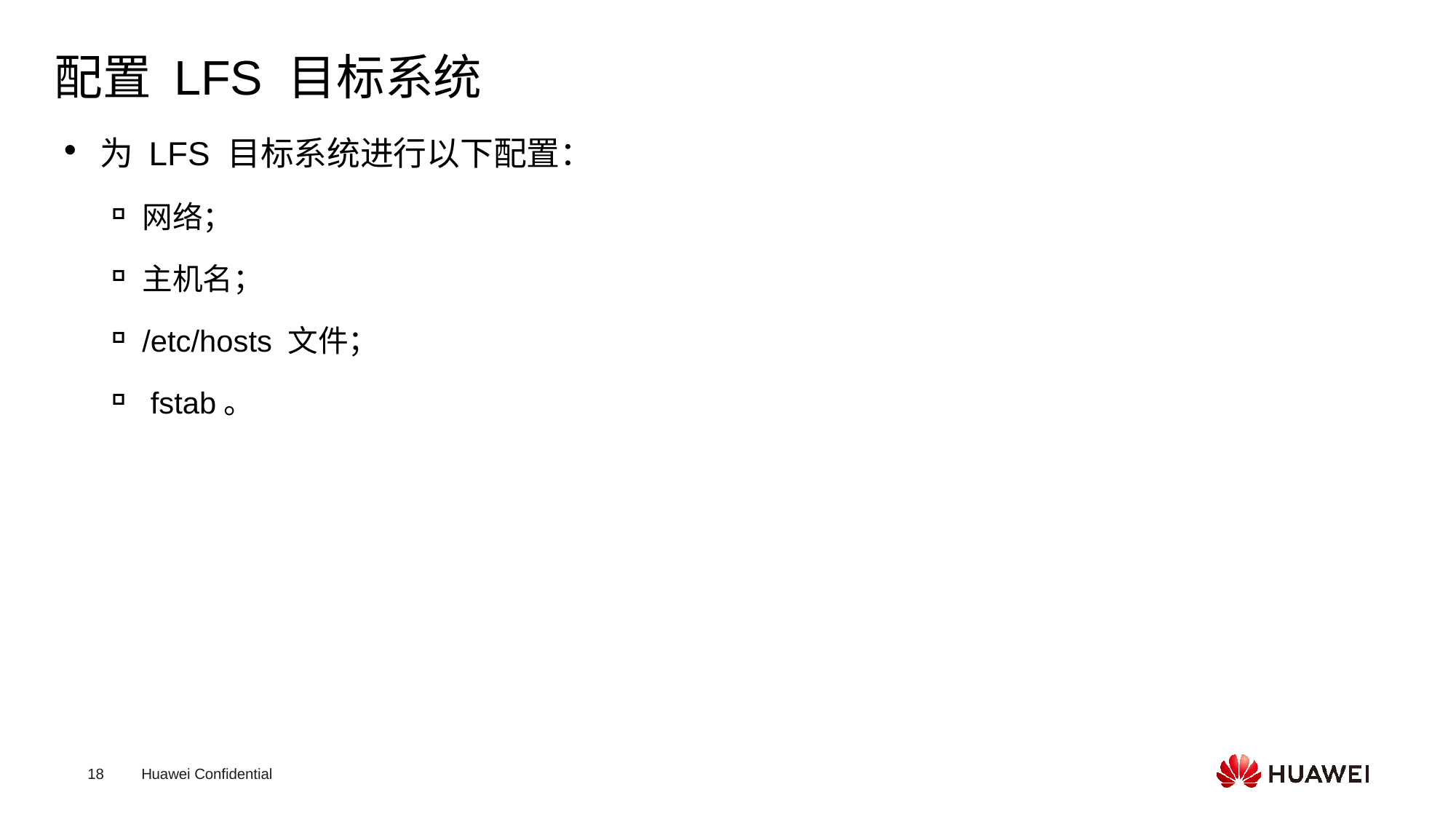

# 配置 LFS 目标系统
为 LFS 目标系统进行以下配置：
网络；
主机名；
/etc/hosts 文件；
 fstab。